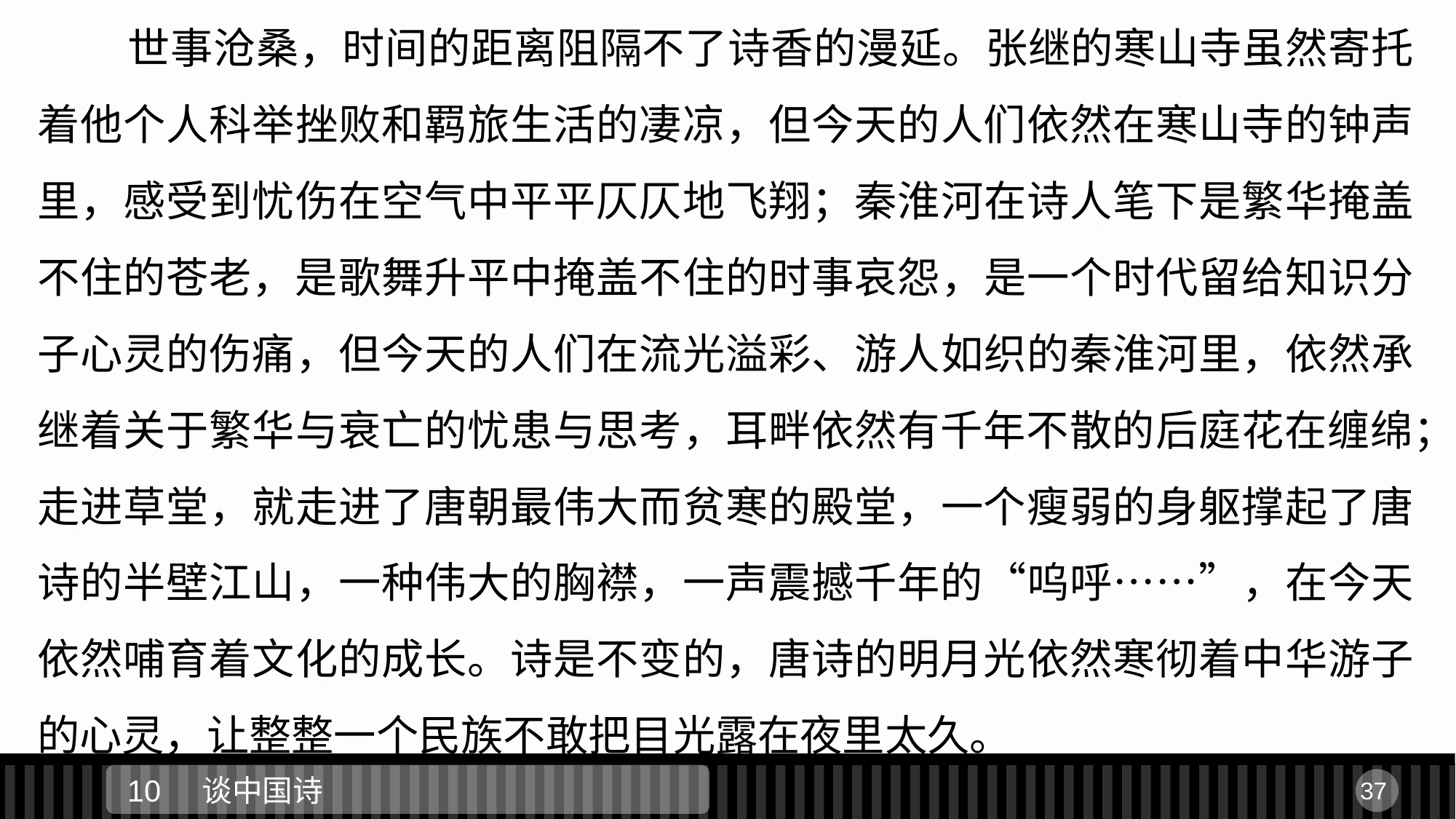

世事沧桑，时间的距离阻隔不了诗香的漫延。张继的寒山寺虽然寄托着他个人科举挫败和羁旅生活的凄凉，但今天的人们依然在寒山寺的钟声里，感受到忧伤在空气中平平仄仄地飞翔；秦淮河在诗人笔下是繁华掩盖不住的苍老，是歌舞升平中掩盖不住的时事哀怨，是一个时代留给知识分子心灵的伤痛，但今天的人们在流光溢彩、游人如织的秦淮河里，依然承继着关于繁华与衰亡的忧患与思考，耳畔依然有千年不散的后庭花在缠绵；走进草堂，就走进了唐朝最伟大而贫寒的殿堂，一个瘦弱的身躯撑起了唐诗的半壁江山，一种伟大的胸襟，一声震撼千年的“呜呼……”，在今天依然哺育着文化的成长。诗是不变的，唐诗的明月光依然寒彻着中华游子的心灵，让整整一个民族不敢把目光露在夜里太久。